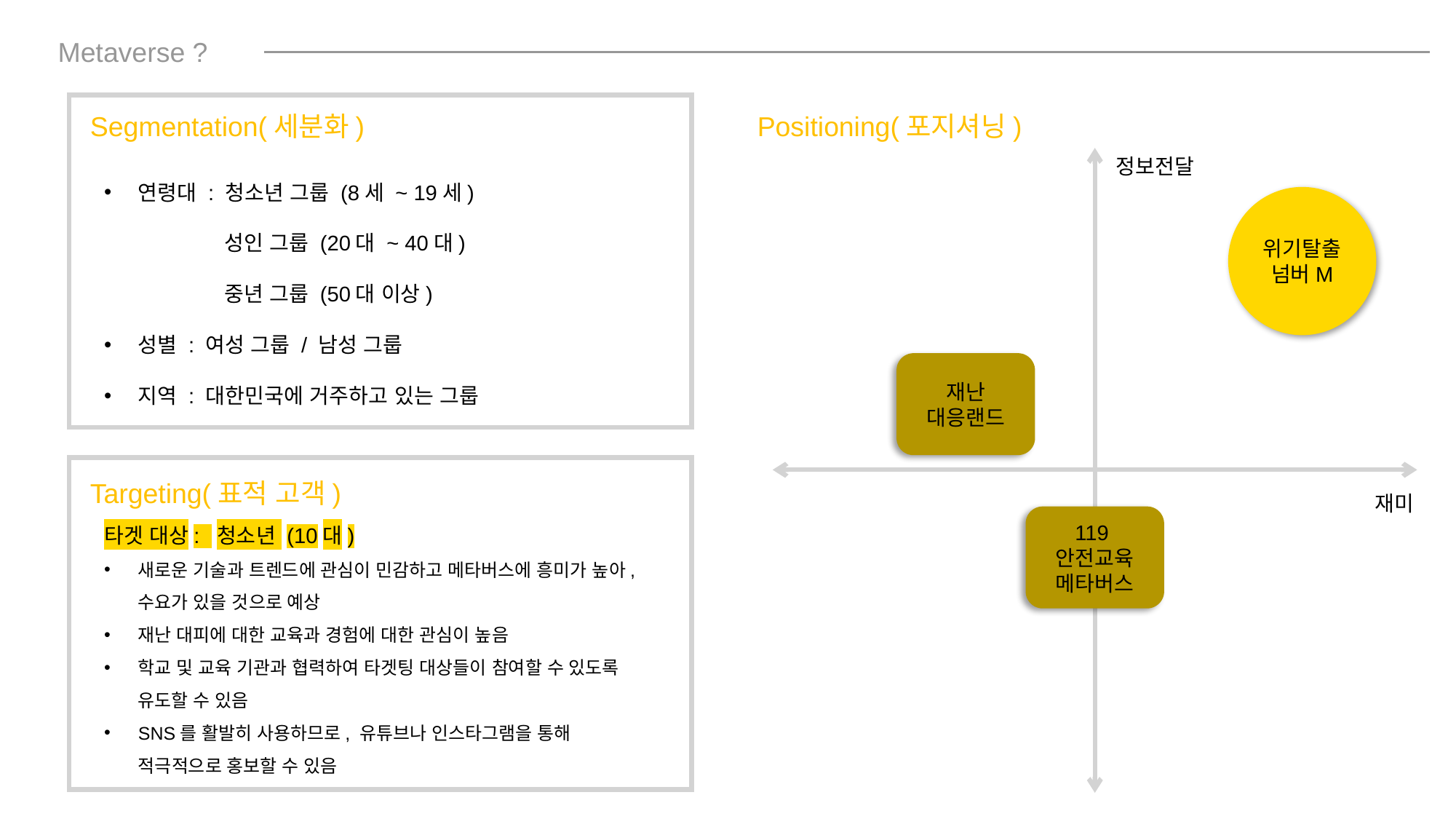

Metaverse ?

Segmentation(세분화)
Positioning(포지셔닝)
정보전달
연령대 : 청소년 그룹 (8세 ~ 19세)
 성인 그룹 (20대 ~ 40대)
 중년 그룹 (50대 이상)
성별 : 여성 그룹 / 남성 그룹
지역 : 대한민국에 거주하고 있는 그룹
위기탈출
넘버M
재난
대응랜드

Targeting(표적 고객)
재미
119
안전교육
메타버스
타겟 대상:  청소년 (10대)
새로운 기술과 트렌드에 관심이 민감하고 메타버스에 흥미가 높아, 수요가 있을 것으로 예상
재난 대피에 대한 교육과 경험에 대한 관심이 높음
학교 및 교육 기관과 협력하여 타겟팅 대상들이 참여할 수 있도록 유도할 수 있음
SNS를 활발히 사용하므로, 유튜브나 인스타그램을 통해 적극적으로 홍보할 수 있음